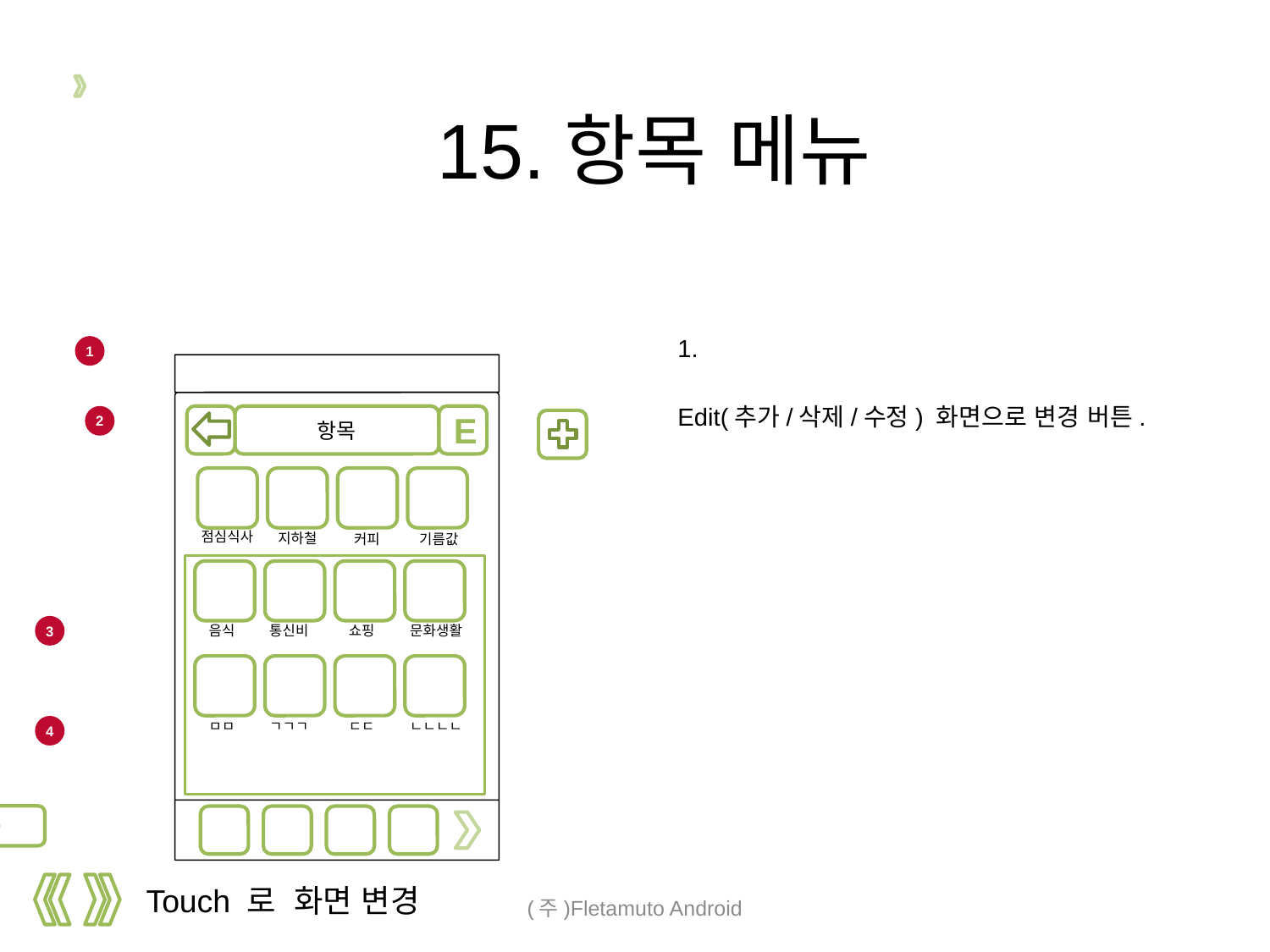

# 15.항목 메뉴

문화생활
쇼핑
1
1.

Edit(추가/삭제/수정) 화면으로 변경 버튼.
1

1

2

항목
E

통신비

점심식사
지하철
기름값
커피

3
음식
통신비
쇼핑
문화생활

ㅁㅁ
ㄱㄱㄱ
ㄷㄷ
ㄴㄴㄴㄴ
4

음식           \350,000

Touch 로  화면 변경
(주)Fletamuto Android